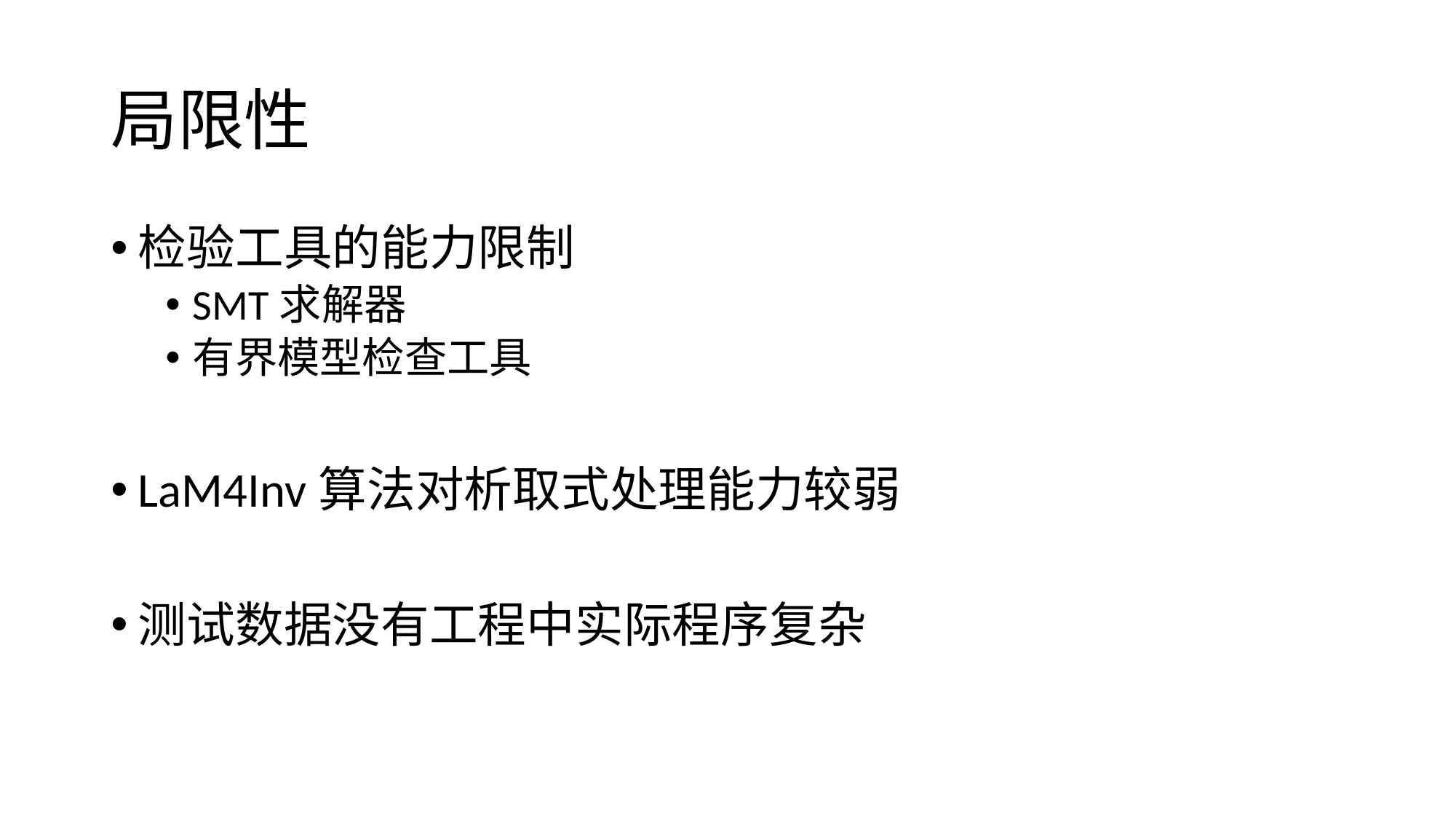

# 局限性
检验工具的能力限制
SMT求解器
有界模型检查工具

LaM4Inv算法对析取式处理能力较弱

测试数据没有工程中实际程序复杂